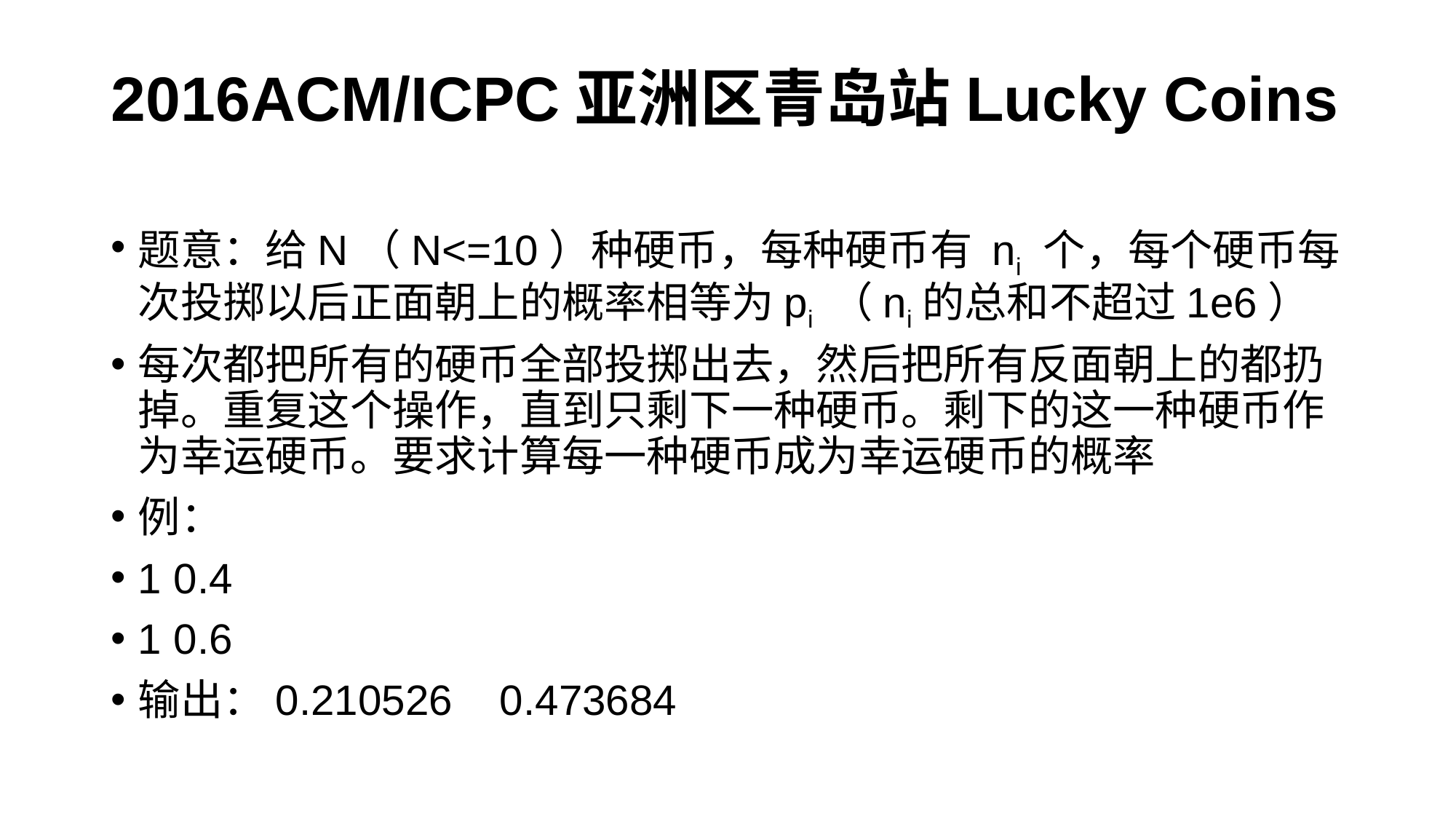

# 2016ACM/ICPC亚洲区青岛站Lucky Coins
题意：给N（N<=10）种硬币，每种硬币有 ni 个，每个硬币每次投掷以后正面朝上的概率相等为pi （ni的总和不超过1e6）
每次都把所有的硬币全部投掷出去，然后把所有反面朝上的都扔掉。重复这个操作，直到只剩下一种硬币。剩下的这一种硬币作为幸运硬币。要求计算每一种硬币成为幸运硬币的概率
例：
1 0.4
1 0.6
输出：0.210526    0.473684